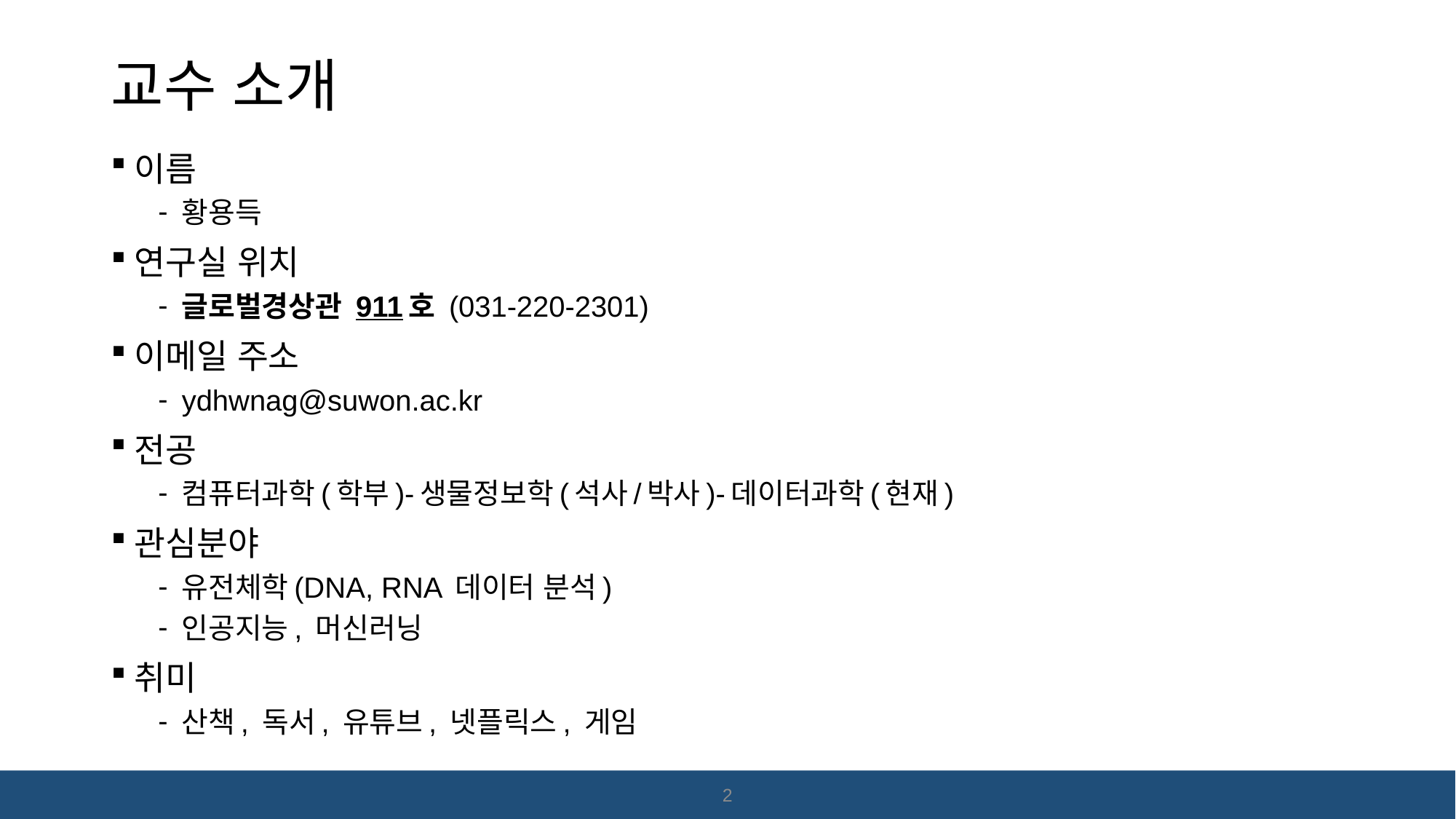

# 교수 소개
이름
황용득
연구실 위치
글로벌경상관 911호 (031-220-2301)
이메일 주소
ydhwnag@suwon.ac.kr
전공
컴퓨터과학(학부)-생물정보학(석사/박사)-데이터과학(현재)
관심분야
유전체학(DNA, RNA 데이터 분석)
인공지능, 머신러닝
취미
산책, 독서, 유튜브, 넷플릭스, 게임

2